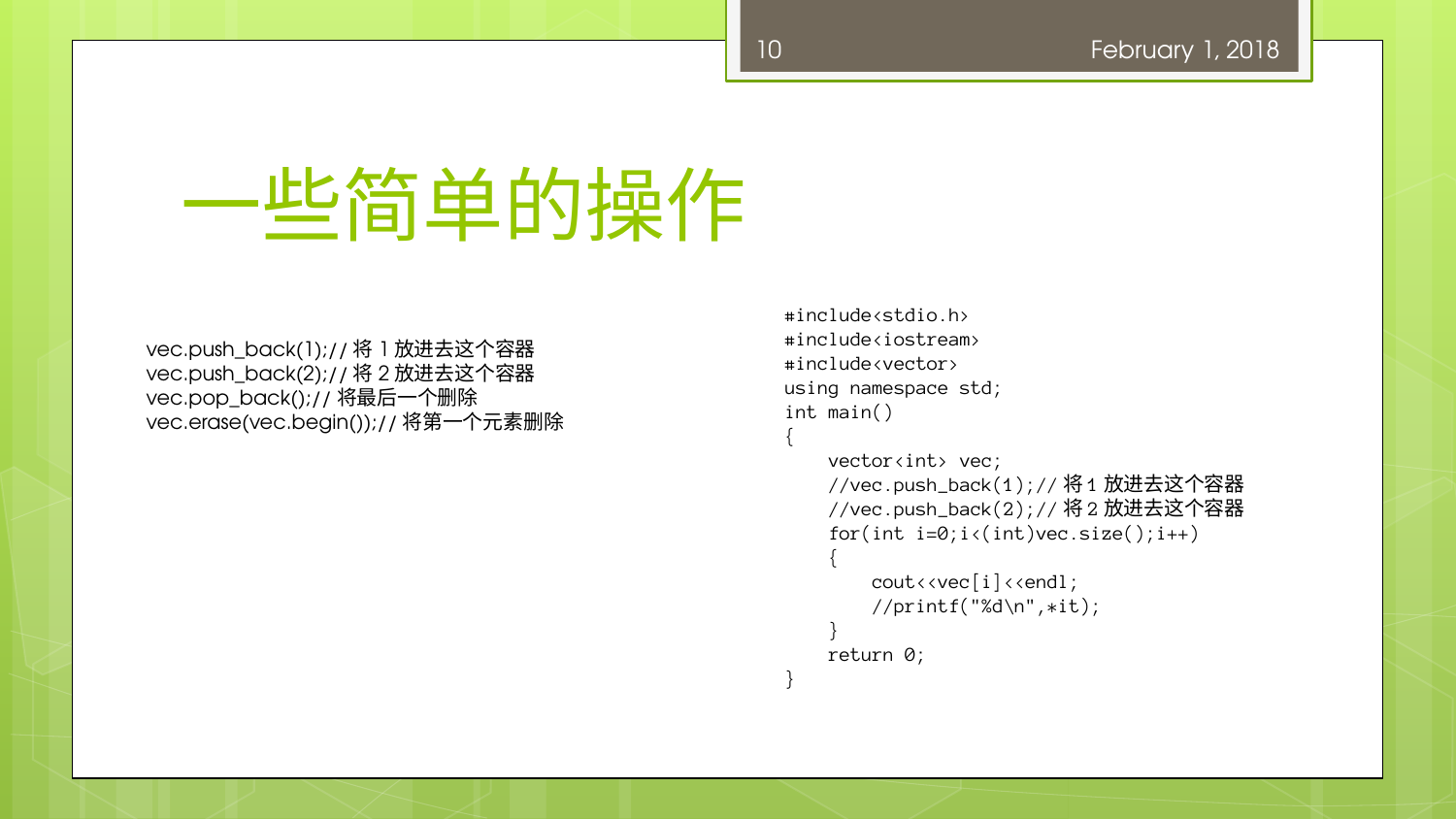

10
February 1, 2018
# 一些简单的操作
#include<stdio.h>
#include<iostream>
#include<vector>
using namespace std;
int main()
{
    vector<int> vec;
    //vec.push_back(1);//将1放进去这个容器
    //vec.push_back(2);//将2放进去这个容器
    for(int i=0;i<(int)vec.size();i++)
    {
        cout<<vec[i]<<endl;
        //printf("%d\n",*it);
    }
    return 0;
}
vec.push_back(1);//将1放进去这个容器 vec.push_back(2);//将2放进去这个容器 vec.pop_back();//将最后一个删除 vec.erase(vec.begin());//将第一个元素删除